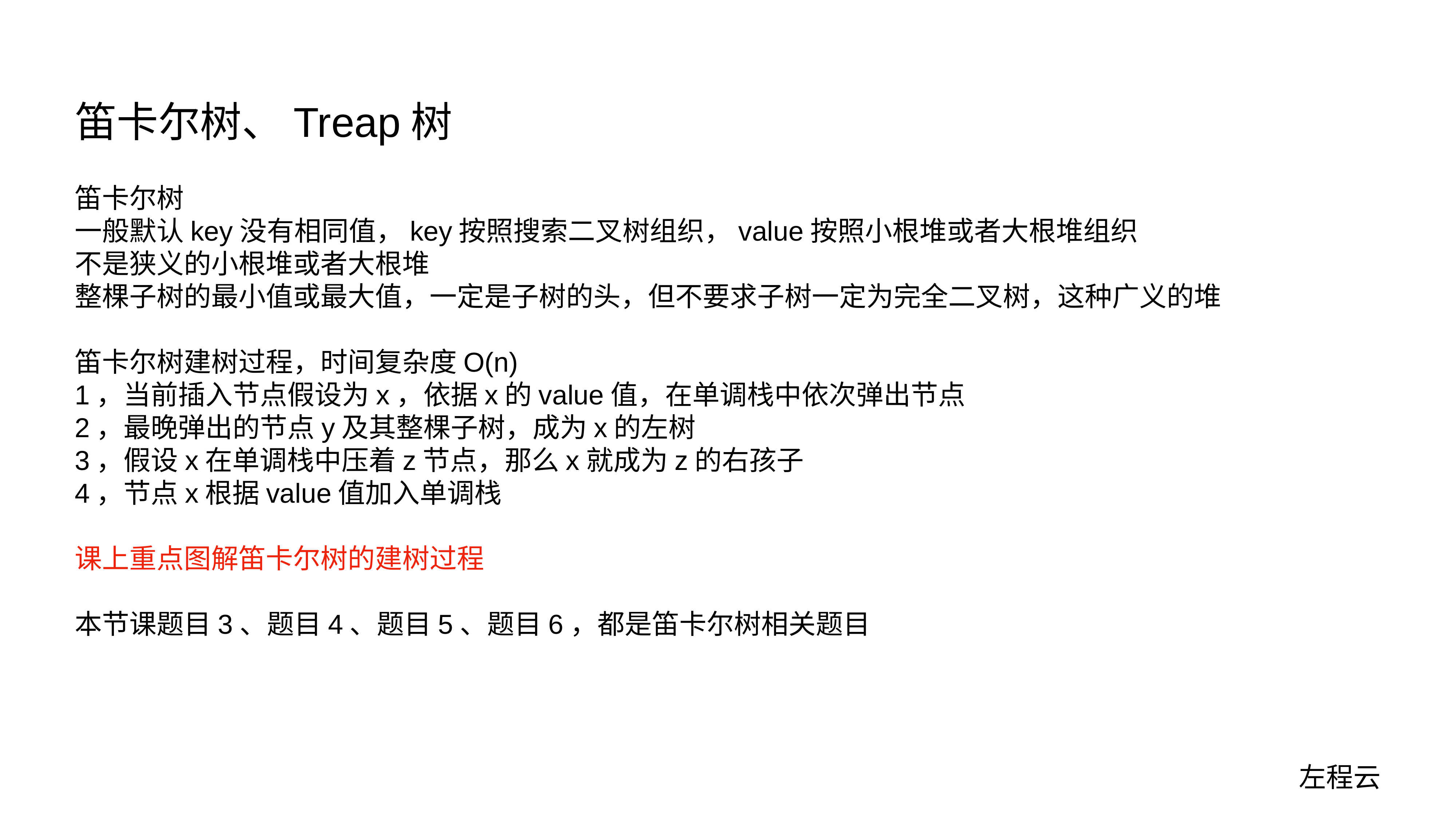

# 笛卡尔树、Treap树
笛卡尔树
一般默认key没有相同值，key按照搜索二叉树组织，value按照小根堆或者大根堆组织
不是狭义的小根堆或者大根堆
整棵子树的最小值或最大值，一定是子树的头，但不要求子树一定为完全二叉树，这种广义的堆

笛卡尔树建树过程，时间复杂度O(n)
1，当前插入节点假设为x，依据x的value值，在单调栈中依次弹出节点
2，最晚弹出的节点y及其整棵子树，成为x的左树
3，假设x在单调栈中压着z节点，那么x就成为z的右孩子
4，节点x根据value值加入单调栈

课上重点图解笛卡尔树的建树过程

本节课题目3、题目4、题目5、题目6，都是笛卡尔树相关题目
左程云